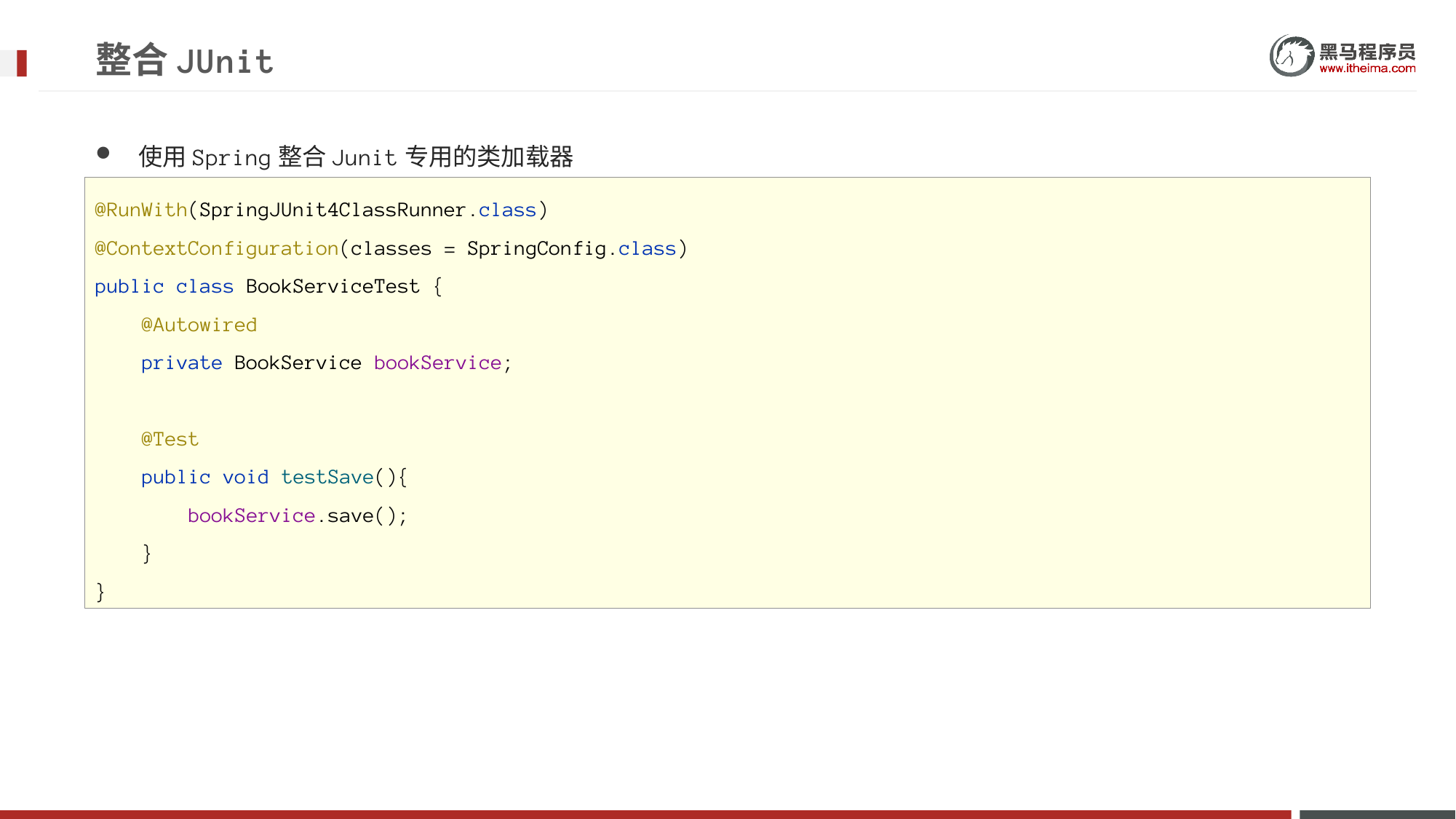

整合JUnit
使用Spring整合Junit专用的类加载器
@RunWith(SpringJUnit4ClassRunner.class)
@ContextConfiguration(classes = SpringConfig.class)
public class BookServiceTest {
    @Autowired
    private BookService bookService;
    @Test
    public void testSave(){
        bookService.save();
    }
}